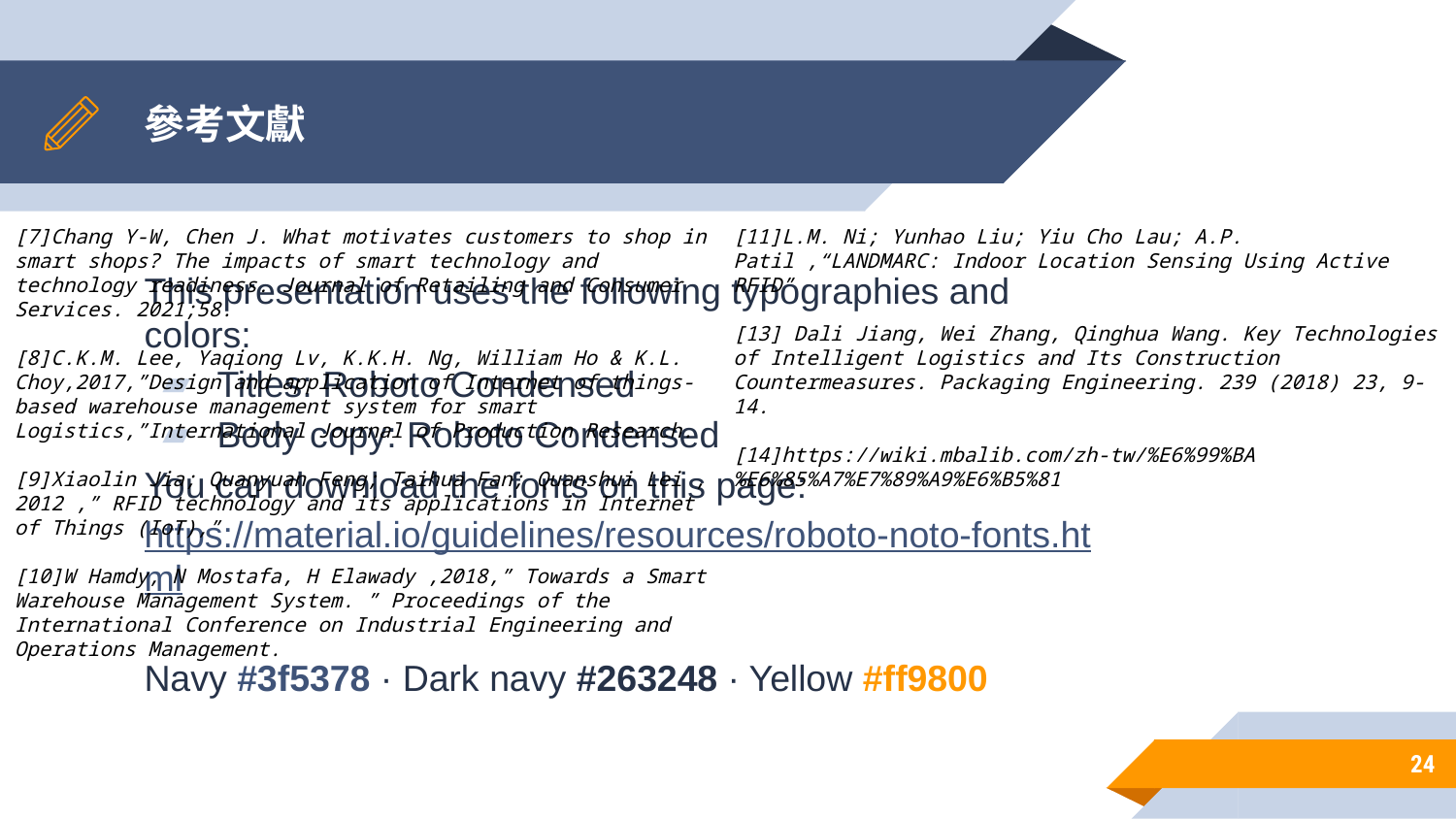

# 參考文獻

This presentation uses the following typographies and colors:
Titles: Roboto Condensed
Body copy: Roboto Condensed
You can download the fonts on this page:
https://material.io/guidelines/resources/roboto-noto-fonts.html

Navy #3f5378 · Dark navy #263248 · Yellow #ff9800
[7]Chang Y-W, Chen J. What motivates customers to shop in smart shops? The impacts of smart technology and technology readiness. Journal of Retailing and Consumer Services. 2021;58.

[8]C.K.M. Lee, Yaqiong Lv, K.K.H. Ng, William Ho & K.L. Choy,2017,”Design and application of Internet of things-based warehouse management system for smart Logistics,”International Journal of Production Research.

[9]Xiaolin Jia; Quanyuan Feng; Taihua Fan; Quanshui Lei , 2012 ,” RFID technology and its applications in Internet of Things (IoT),”

[10]W Hamdy, N Mostafa, H Elawady ,2018,” Towards a Smart Warehouse Management System. ” Proceedings of the International Conference on Industrial Engineering and Operations Management.

[11]L.M. Ni; Yunhao Liu; Yiu Cho Lau; A.P. Patil ,“LANDMARC: Indoor Location Sensing Using Active RFID”

[13] Dali Jiang, Wei Zhang, Qinghua Wang. Key Technologies of Intelligent Logistics and Its Construction Countermeasures. Packaging Engineering. 239 (2018) 23, 9-14.

[14]https://wiki.mbalib.com/zh-tw/%E6%99%BA%E6%85%A7%E7%89%A9%E6%B5%81
You don’t need to keep this slide in your presentation. It’s only here to serve you as a design guide if you need to create new slides or download the fonts to edit the presentation in PowerPoint®

24